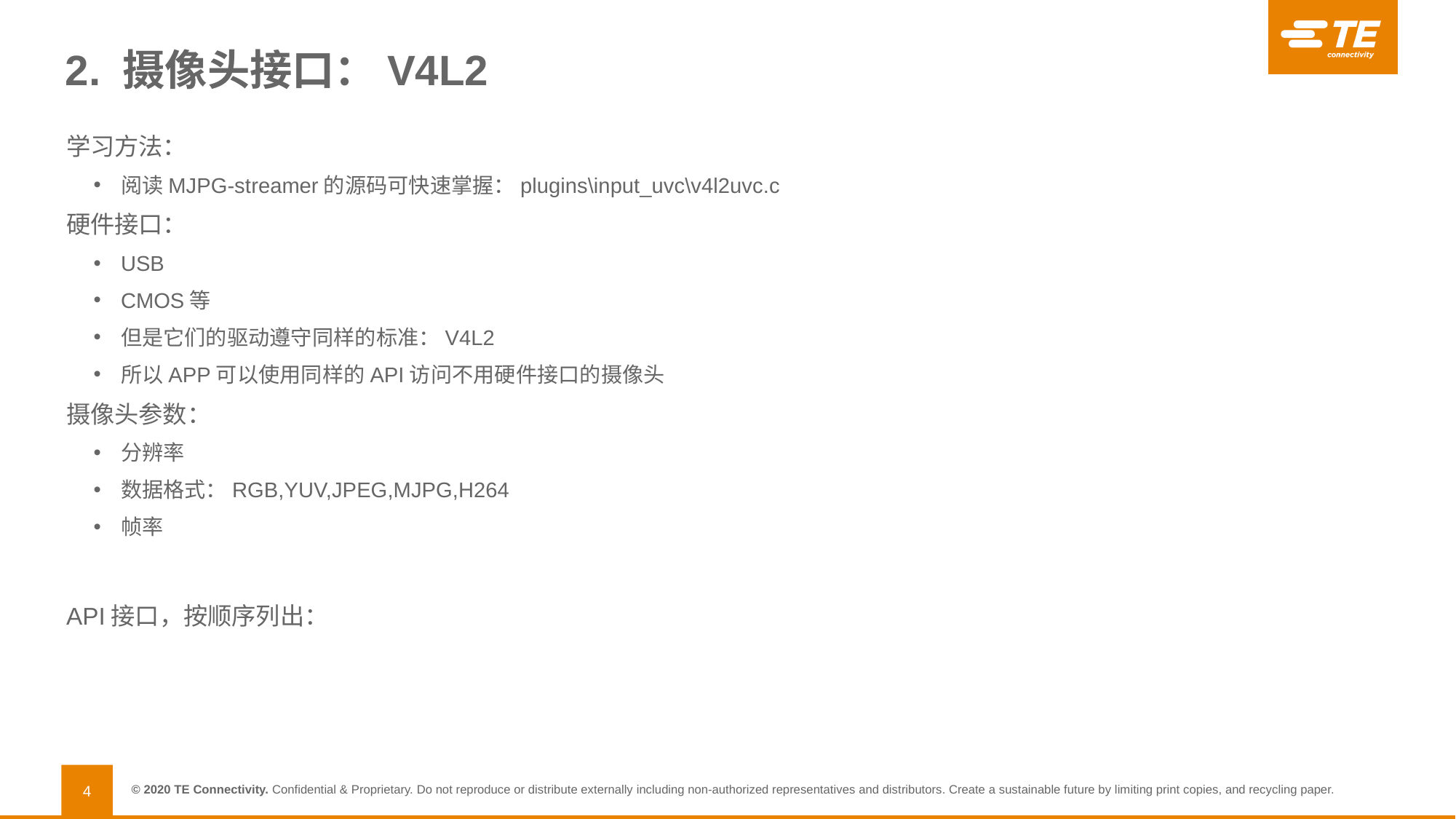

# 2. 摄像头接口：V4L2
学习方法：
阅读MJPG-streamer的源码可快速掌握：plugins\input_uvc\v4l2uvc.c
硬件接口：
USB
CMOS等
但是它们的驱动遵守同样的标准：V4L2
所以APP可以使用同样的API访问不用硬件接口的摄像头
摄像头参数：
分辨率
数据格式：RGB,YUV,JPEG,MJPG,H264
帧率

API接口，按顺序列出：

4